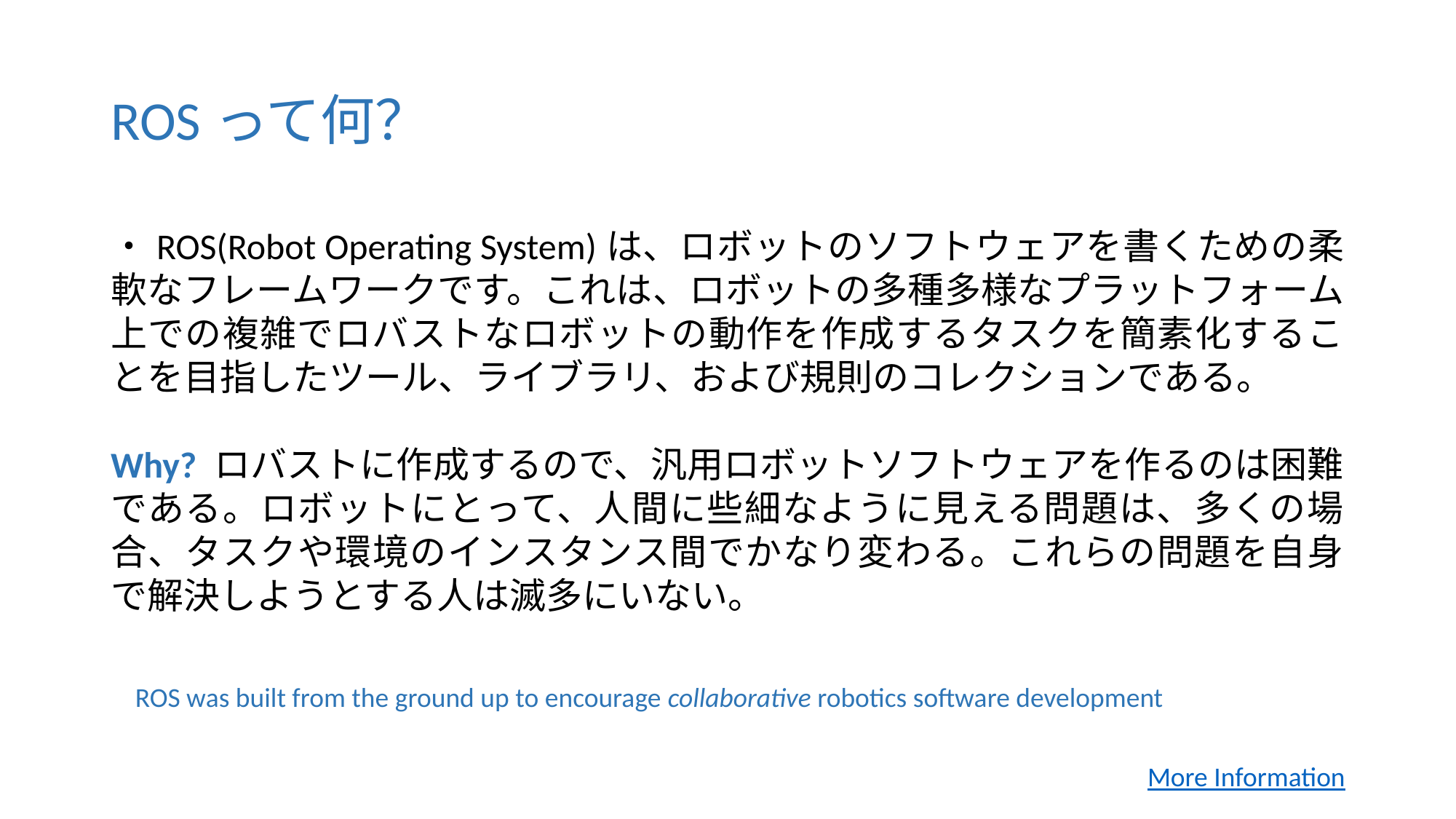

ROSって何？
・ROS(Robot Operating System)は、ロボットのソフトウェアを書くための柔軟なフレームワークです。これは、ロボットの多種多様なプラットフォーム上での複雑でロバストなロボットの動作を作成するタスクを簡素化することを目指したツール、ライブラリ、および規則のコレクションである。

Why? ロバストに作成するので、汎用ロボットソフトウェアを作るのは困難である。ロボットにとって、人間に些細なように見える問題は、多くの場合、タスクや環境のインスタンス間でかなり変わる。これらの問題を自身で解決しようとする人は滅多にいない。
ROS was built from the ground up to encourage collaborative robotics software development
More Information